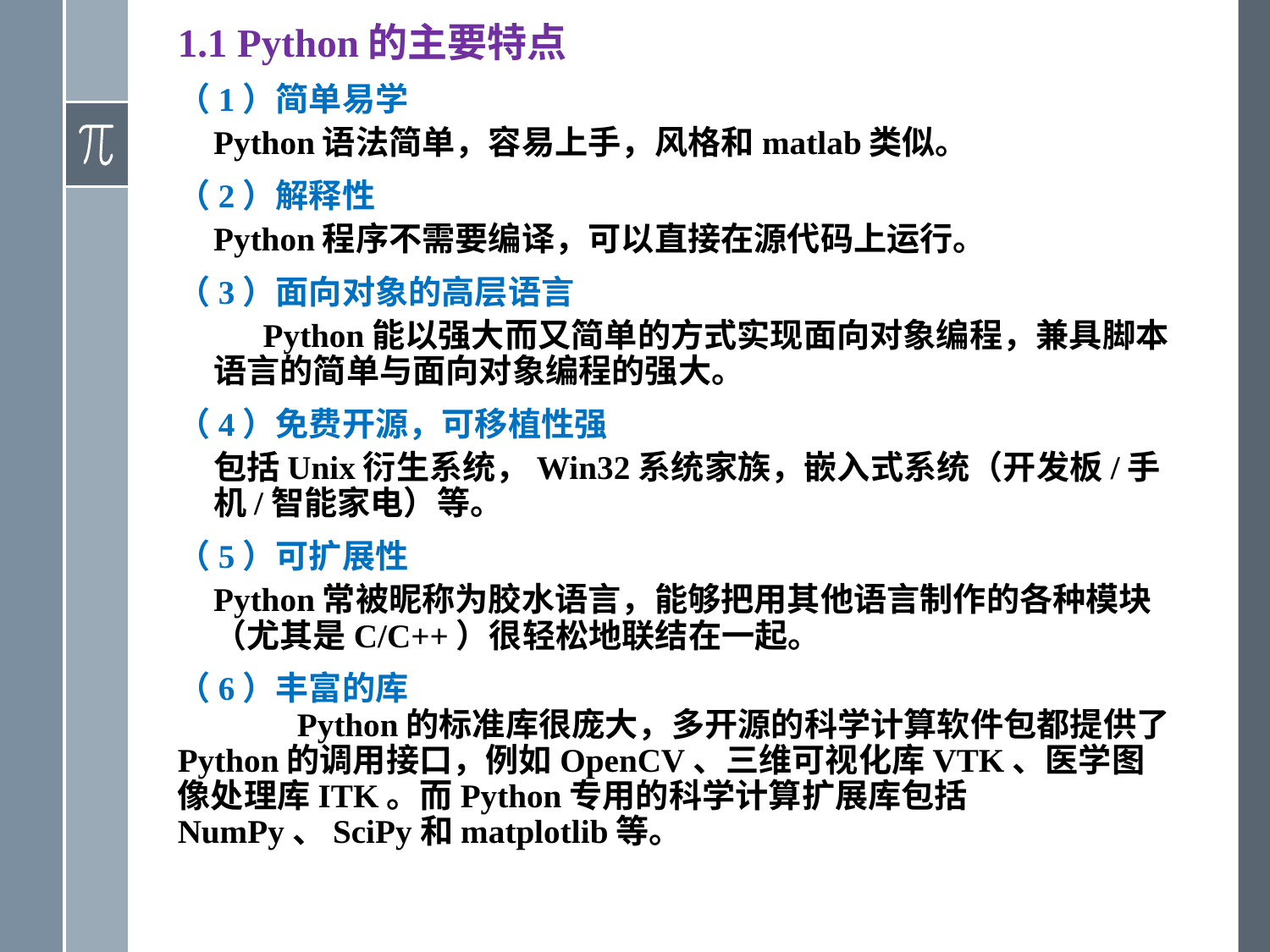

1.1 Python的主要特点
（1）简单易学
	Python语法简单，容易上手，风格和matlab类似。
（2）解释性
	Python程序不需要编译，可以直接在源代码上运行。
（3）面向对象的高层语言
      Python能以强大而又简单的方式实现面向对象编程，兼具脚本语言的简单与面向对象编程的强大。
（4）免费开源，可移植性强
	包括Unix衍生系统，Win32系统家族，嵌入式系统（开发板/手机/智能家电）等。
（5）可扩展性
	Python常被昵称为胶水语言，能够把用其他语言制作的各种模块（尤其是C/C++）很轻松地联结在一起。
（6）丰富的库
	Python的标准库很庞大，多开源的科学计算软件包都提供了Python的调用接口，例如OpenCV、三维可视化库VTK、医学图像处理库ITK。而Python专用的科学计算扩展库包括NumPy、SciPy和matplotlib等。